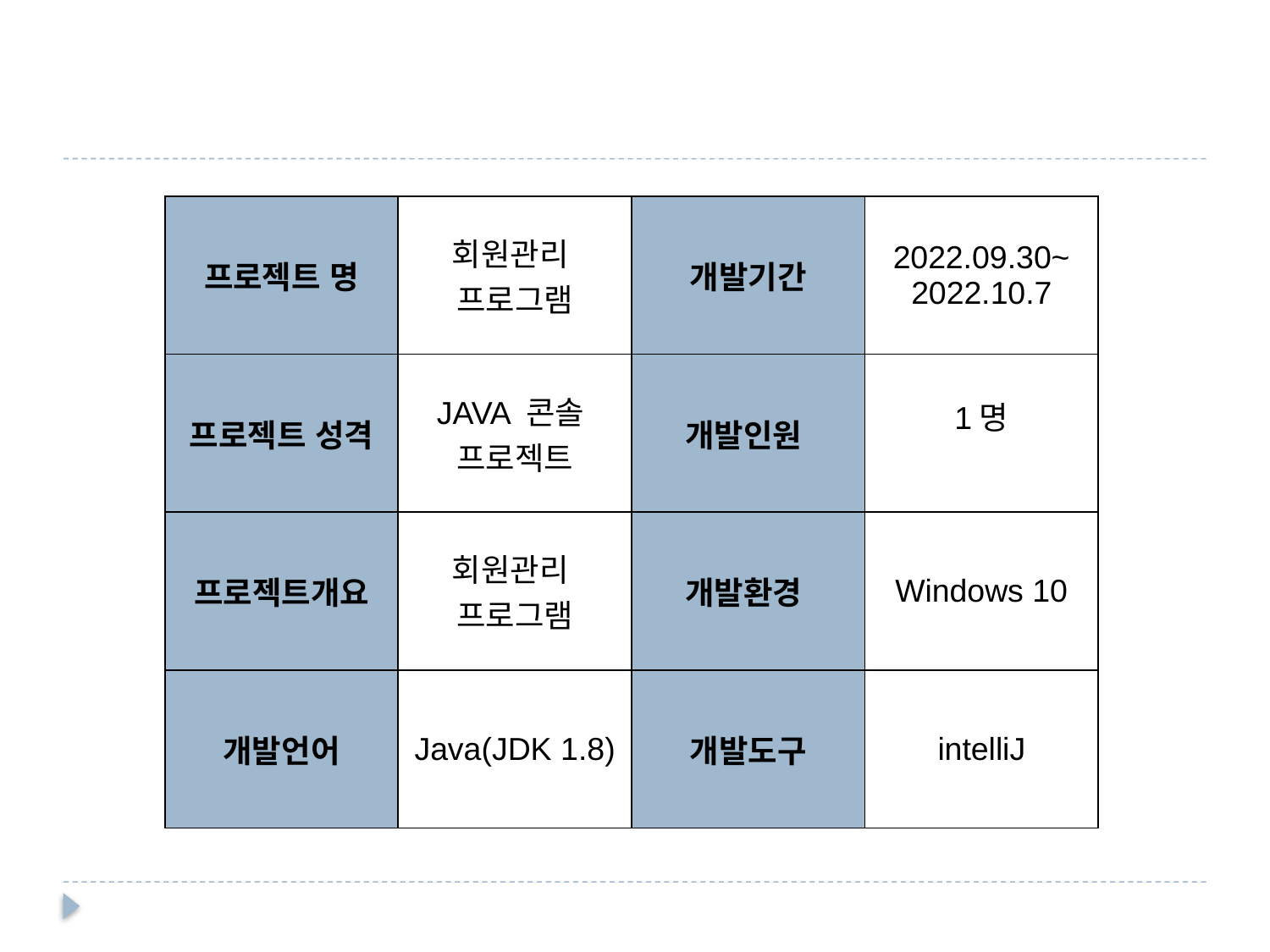

| 프로젝트 명 | 회원관리 프로그램 | 개발기간 | 2022.09.30~ 2022.10.7 |
| --- | --- | --- | --- |
| 프로젝트 성격 | JAVA 콘솔 프로젝트 | 개발인원 | 1명 |
| 프로젝트개요 | 회원관리 프로그램 | 개발환경 | Windows 10 |
| 개발언어 | Java(JDK 1.8) | 개발도구 | intelliJ |